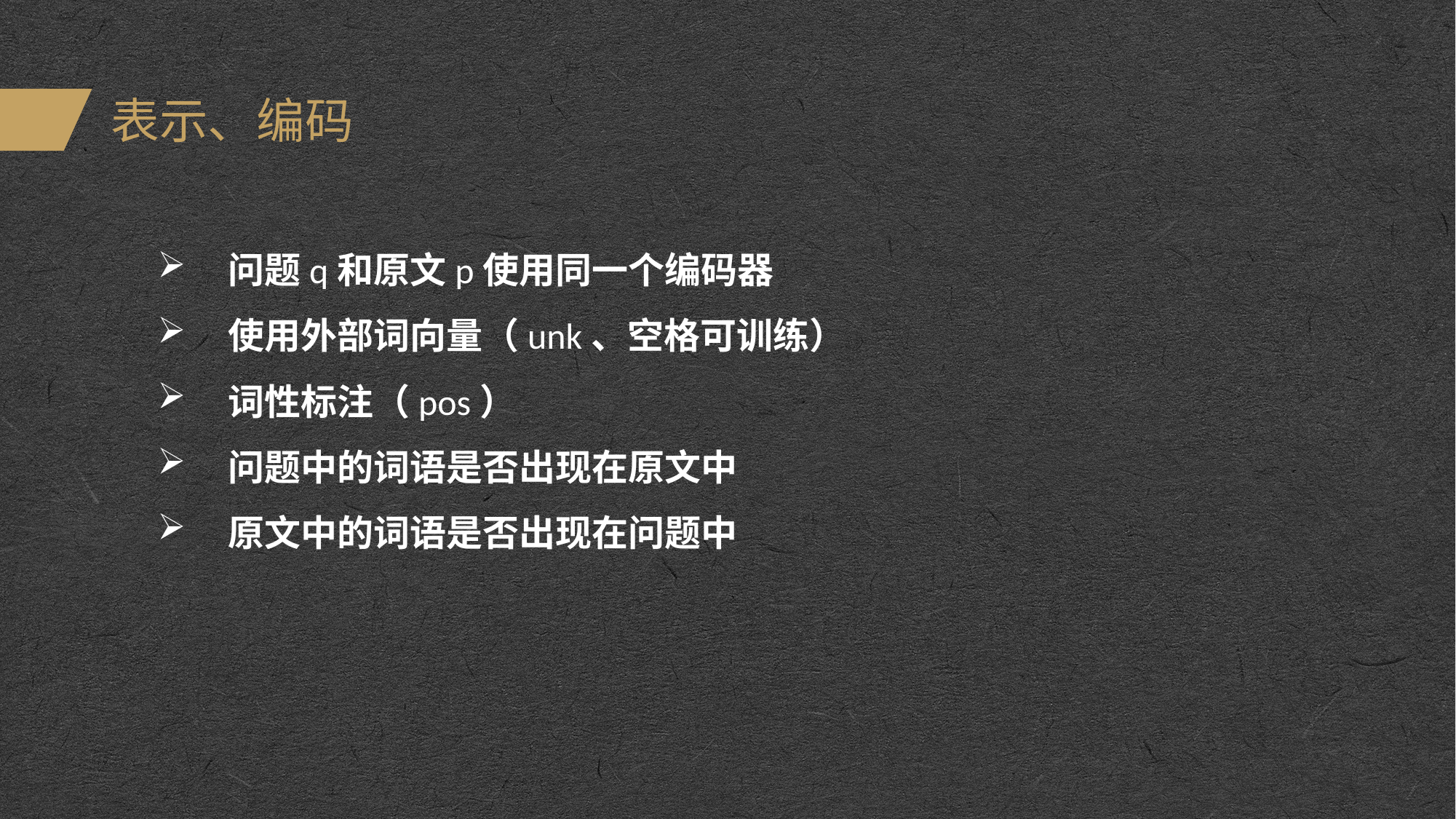

# 表示、编码
    问题q和原文p使用同一个编码器
    使用外部词向量（unk、空格可训练）
    词性标注（pos）
    问题中的词语是否出现在原文中
    原文中的词语是否出现在问题中